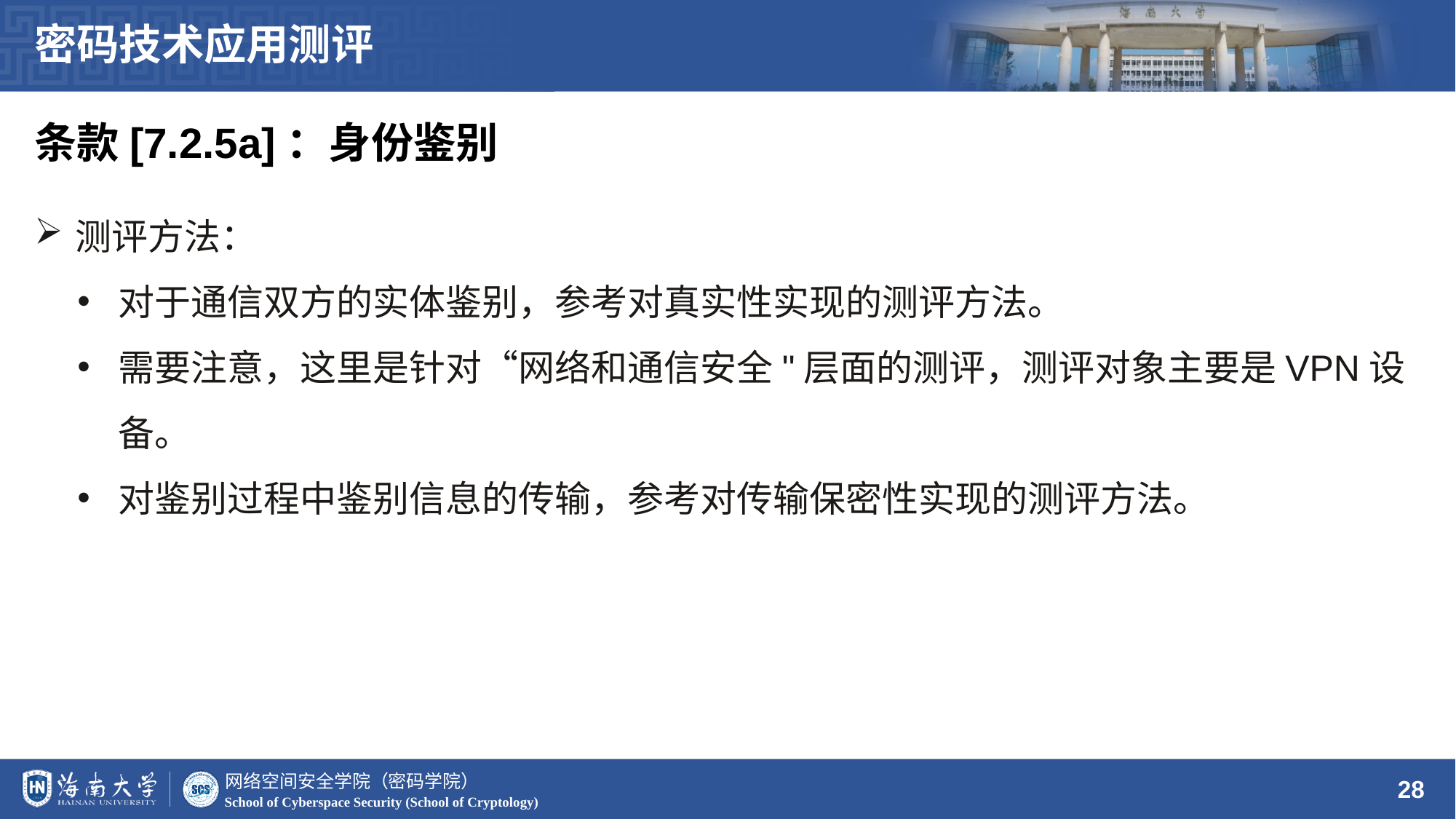

密码技术应用测评
条款[7.2.5a]：身份鉴别
测评方法：
对于通信双方的实体鉴别，参考对真实性实现的测评方法。
需要注意，这里是针对“网络和通信安全"层面的测评，测评对象主要是VPN设备。
对鉴别过程中鉴别信息的传输，参考对传输保密性实现的测评方法。
28